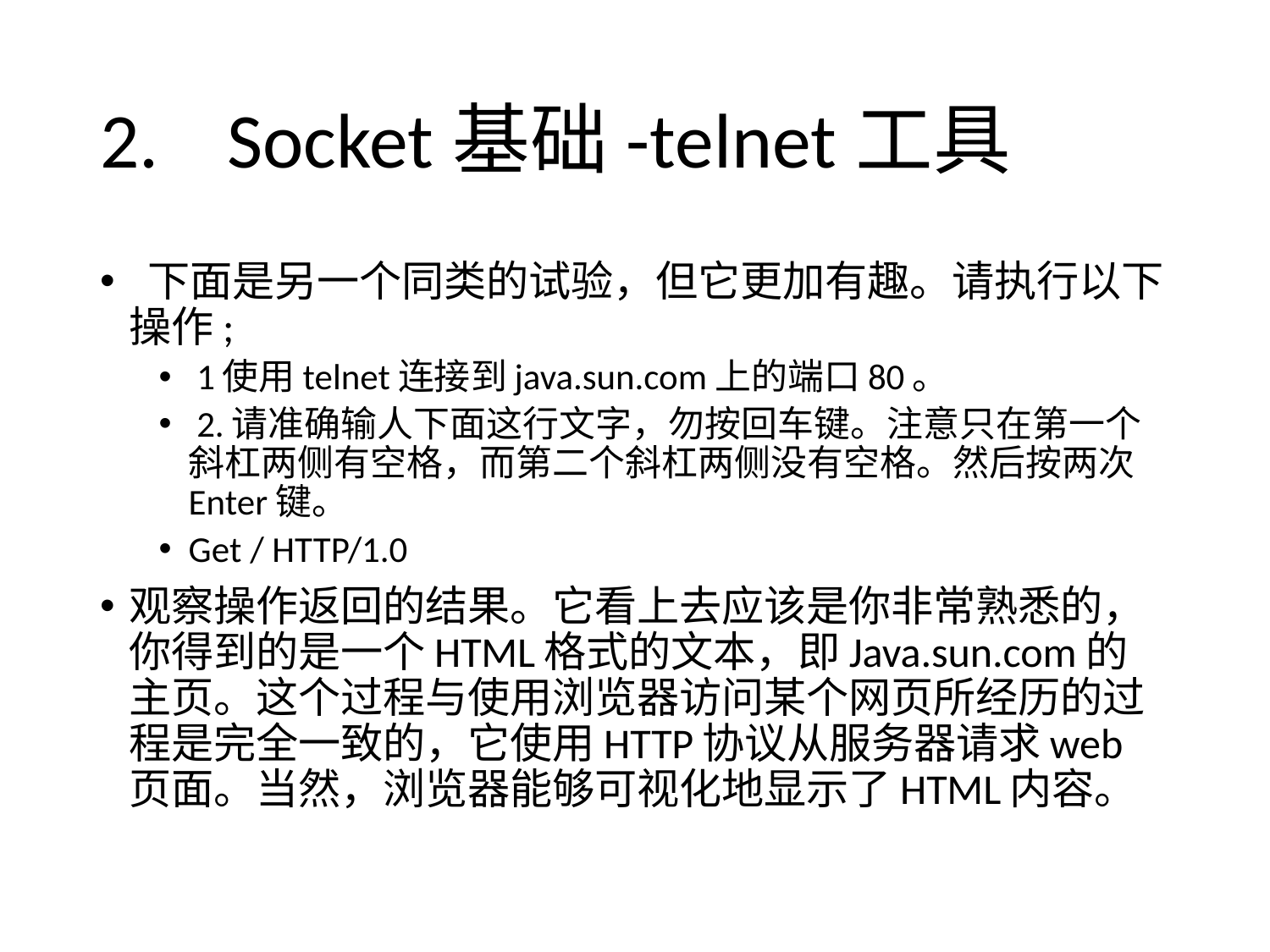

# 2.	Socket基础-telnet工具
 下面是另一个同类的试验，但它更加有趣。请执行以下操作;
 1使用telnet连接到java.sun.com上的端口80。
 2.请准确输人下面这行文字，勿按回车键。注意只在第一个斜杠两侧有空格，而第二个斜杠两侧没有空格。然后按两次Enter键。
Get / HTTP/1.0
观察操作返回的结果。它看上去应该是你非常熟悉的，你得到的是一个HTML格式的文本，即Java.sun.com的主页。这个过程与使用浏览器访问某个网页所经历的过程是完全一致的，它使用HTTP协议从服务器请求web页面。当然，浏览器能够可视化地显示了HTML内容。